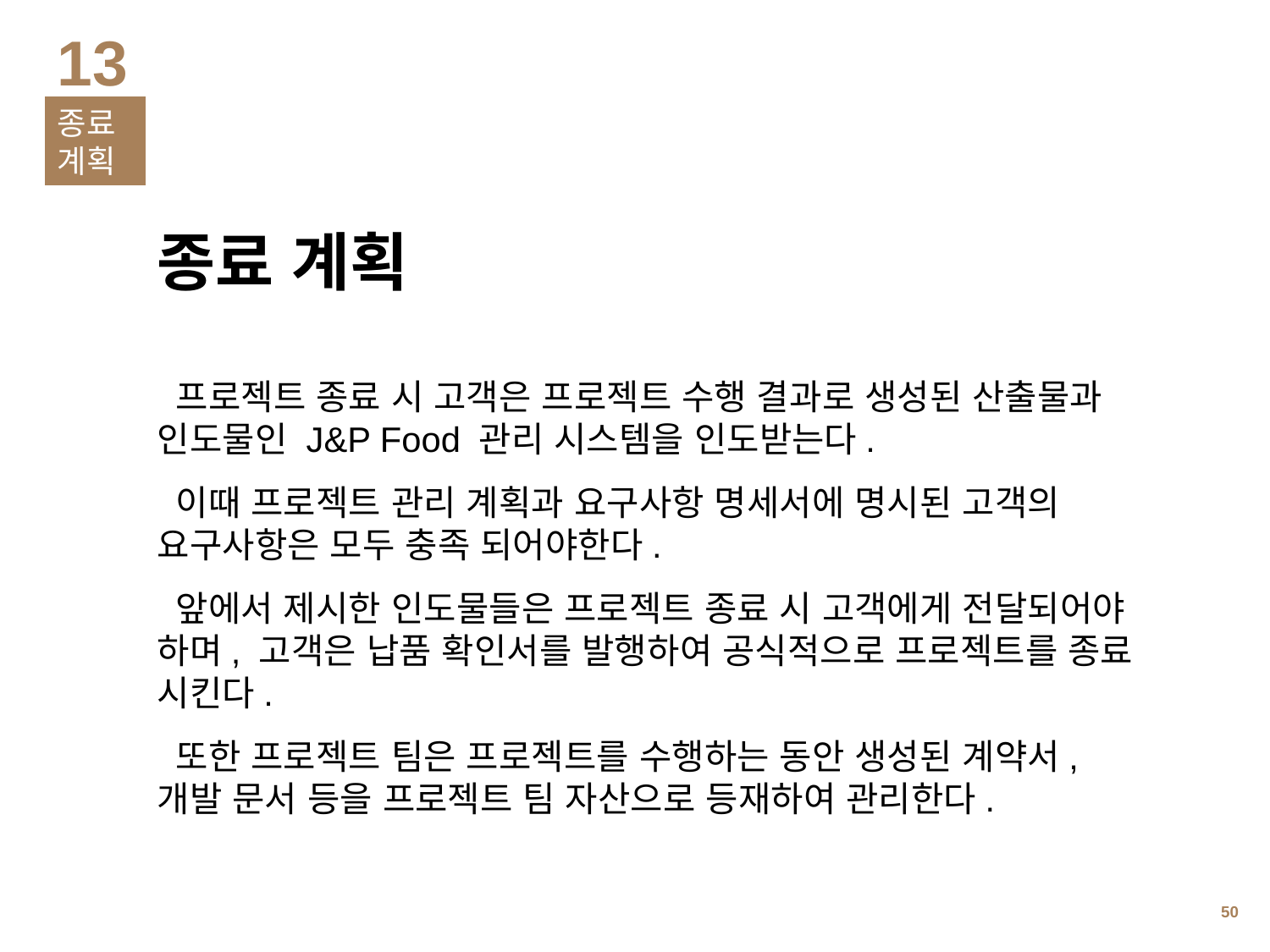

13
종료계획
종료 계획

 프로젝트 종료 시 고객은 프로젝트 수행 결과로 생성된 산출물과
인도물인 J&P Food 관리 시스템을 인도받는다.

 이때 프로젝트 관리 계획과 요구사항 명세서에 명시된 고객의 요구사항은 모두 충족 되어야한다.

 앞에서 제시한 인도물들은 프로젝트 종료 시 고객에게 전달되어야 하며, 고객은 납품 확인서를 발행하여 공식적으로 프로젝트를 종료 시킨다.

 또한 프로젝트 팀은 프로젝트를 수행하는 동안 생성된 계약서, 개발 문서 등을 프로젝트 팀 자산으로 등재하여 관리한다.
50